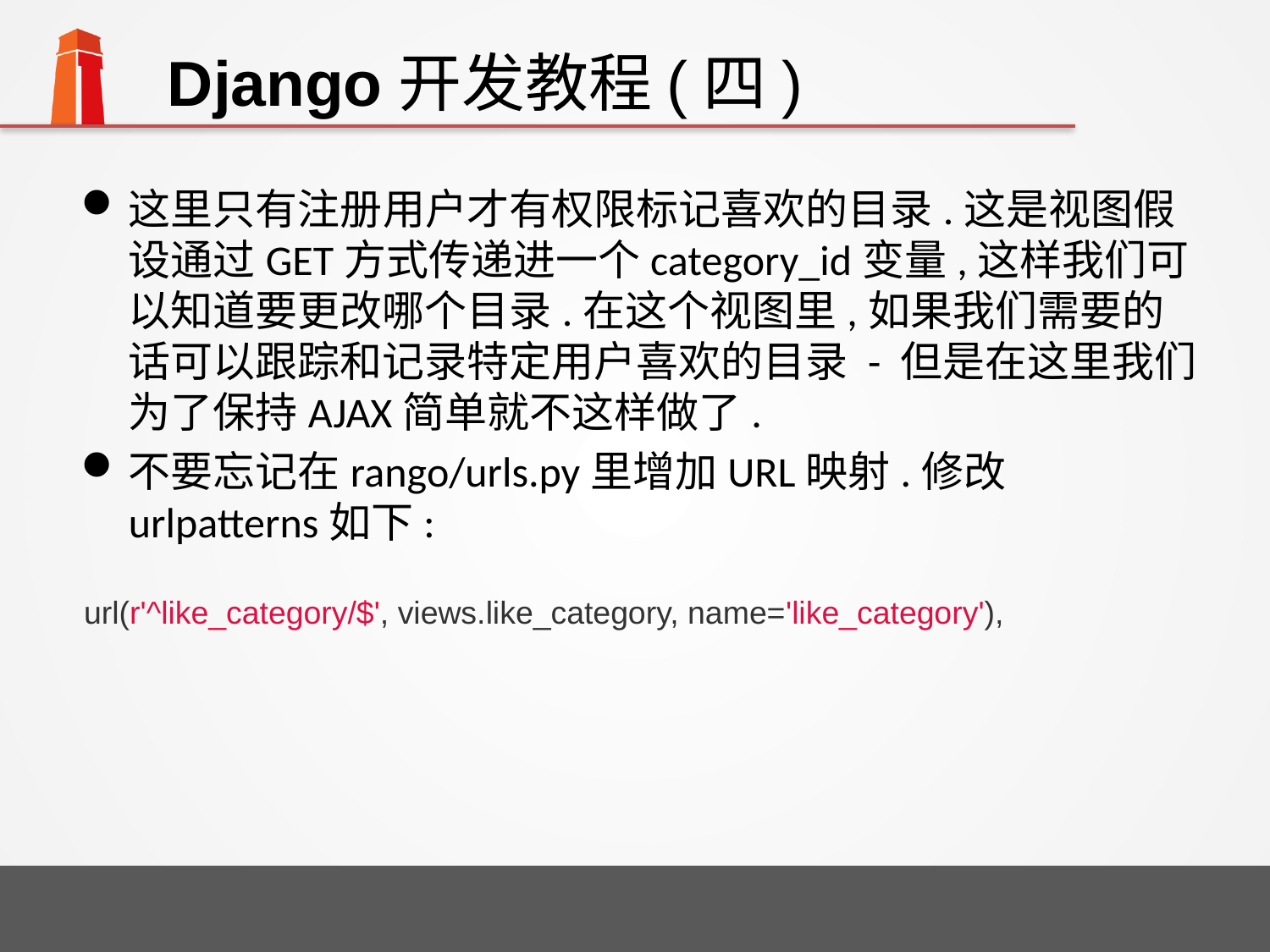

# Django开发教程(四)
这里只有注册用户才有权限标记喜欢的目录.这是视图假设通过GET方式传递进一个category_id变量,这样我们可以知道要更改哪个目录.在这个视图里,如果我们需要的话可以跟踪和记录特定用户喜欢的目录 - 但是在这里我们为了保持AJAX简单就不这样做了.
不要忘记在rango/urls.py里增加URL映射.修改urlpatterns如下:
url(r'^like_category/$', views.like_category, name='like_category'),